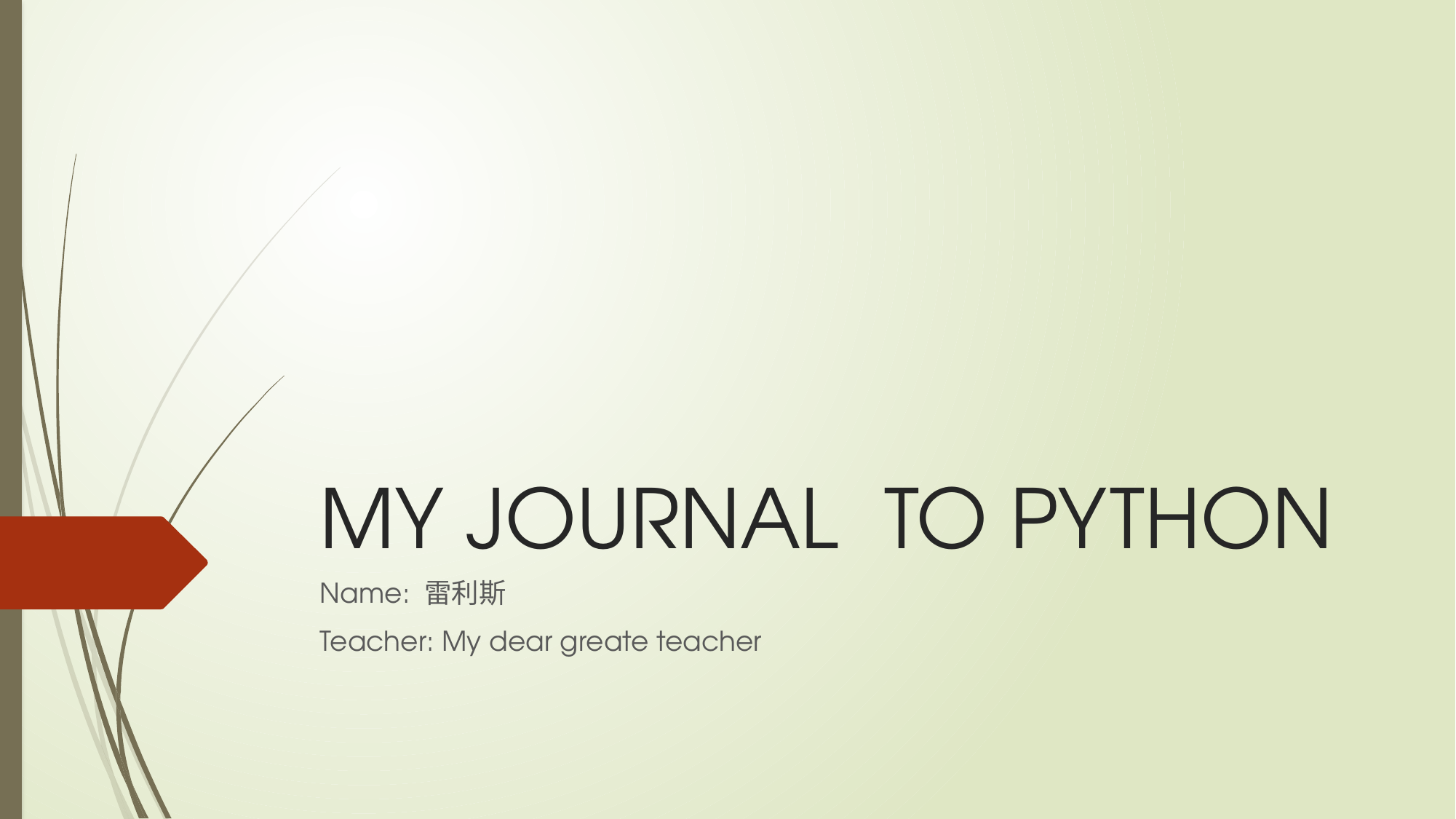

# MY JOURNAL  TO PYTHON
Name: 雷利斯
Teacher: My dear greate teacher